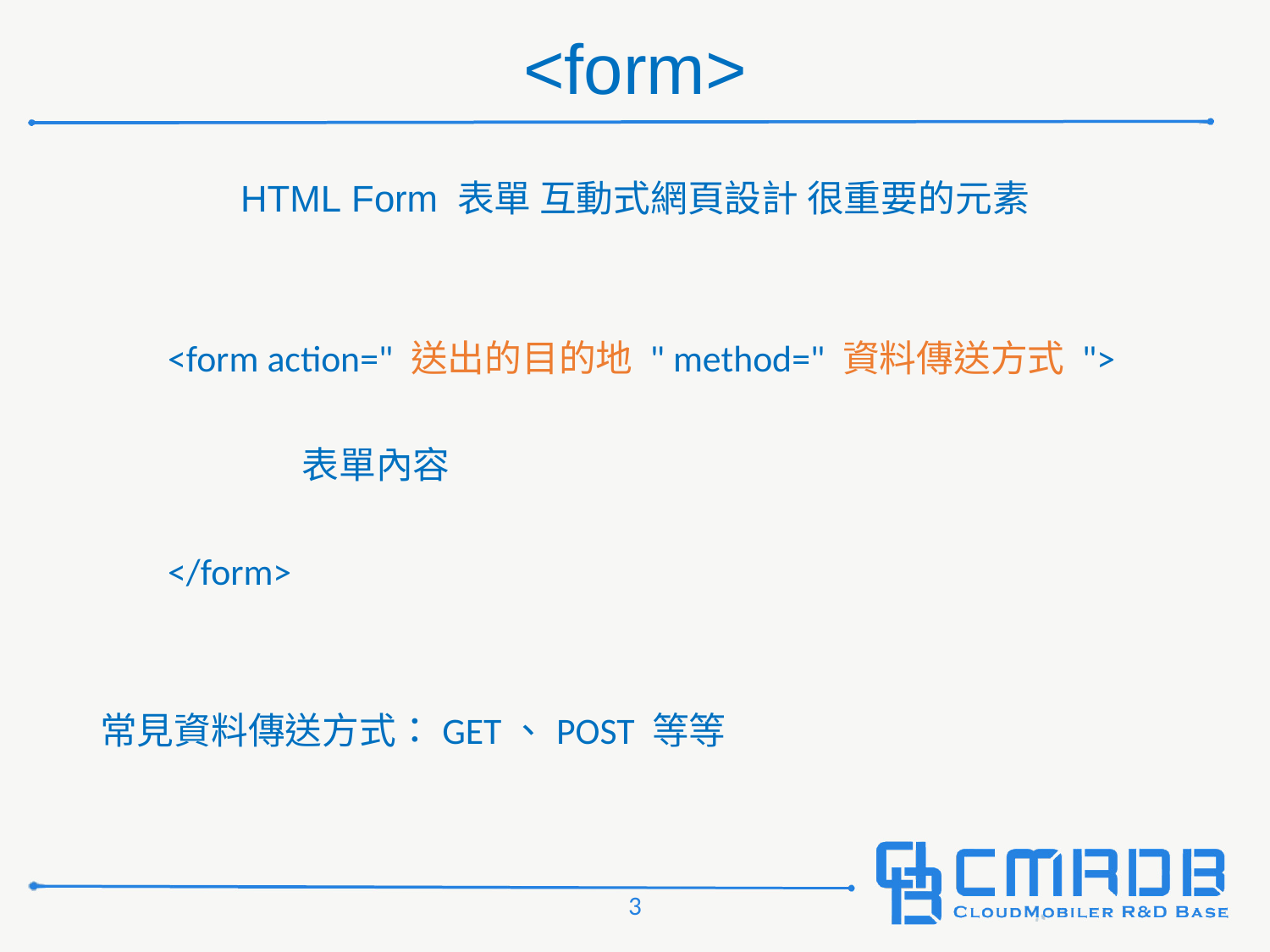

# <form>
HTML Form 表單 互動式網頁設計 很重要的元素

        <form action=" 送出的目的地 " method=" 資料傳送方式 ">

	        表單內容

        </form>

常見資料傳送方式：GET、POST 等等